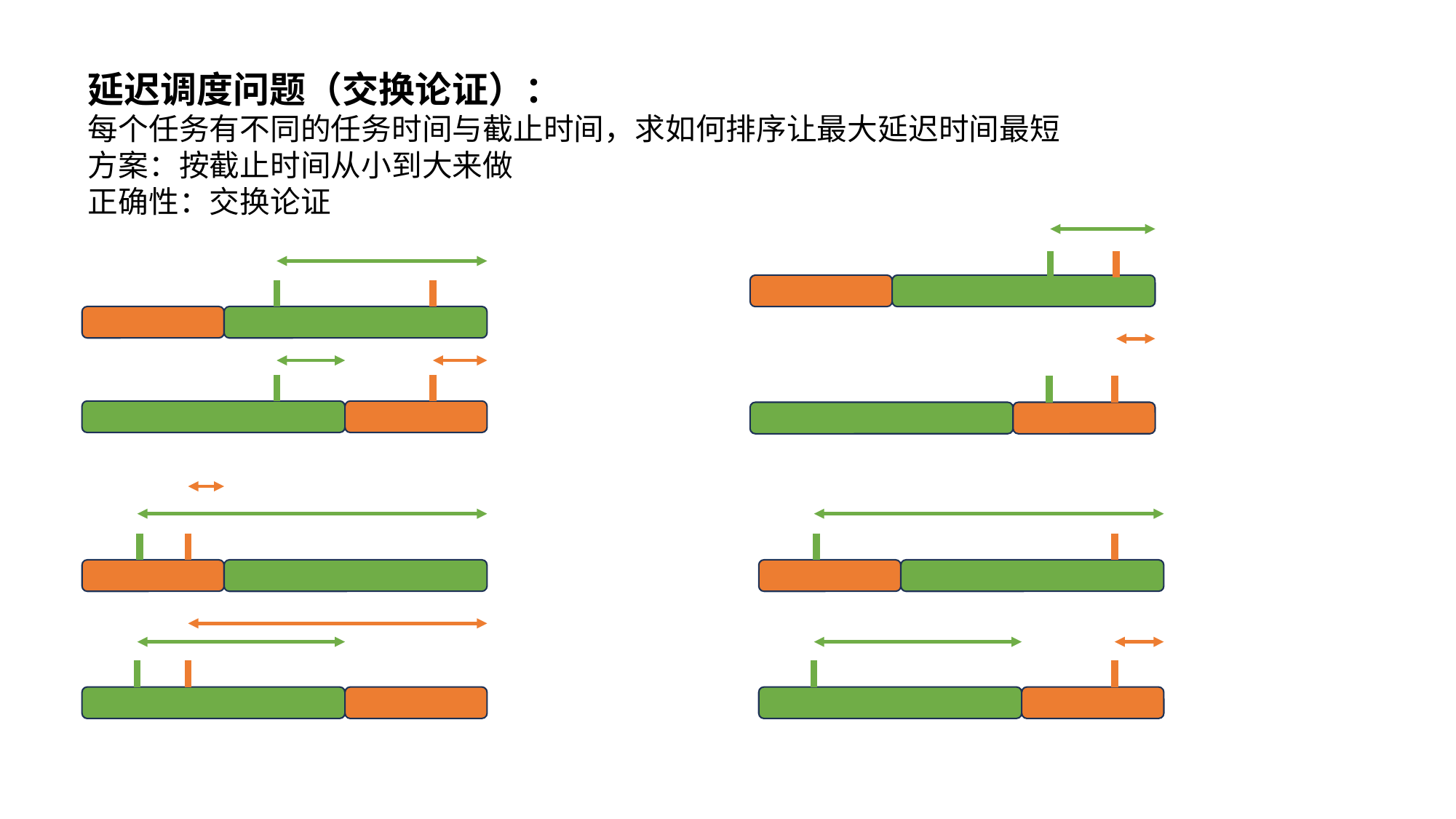

延迟调度问题（交换论证）：
每个任务有不同的任务时间与截止时间，求如何排序让最大延迟时间最短
方案：按截止时间从小到大来做
正确性：交换论证